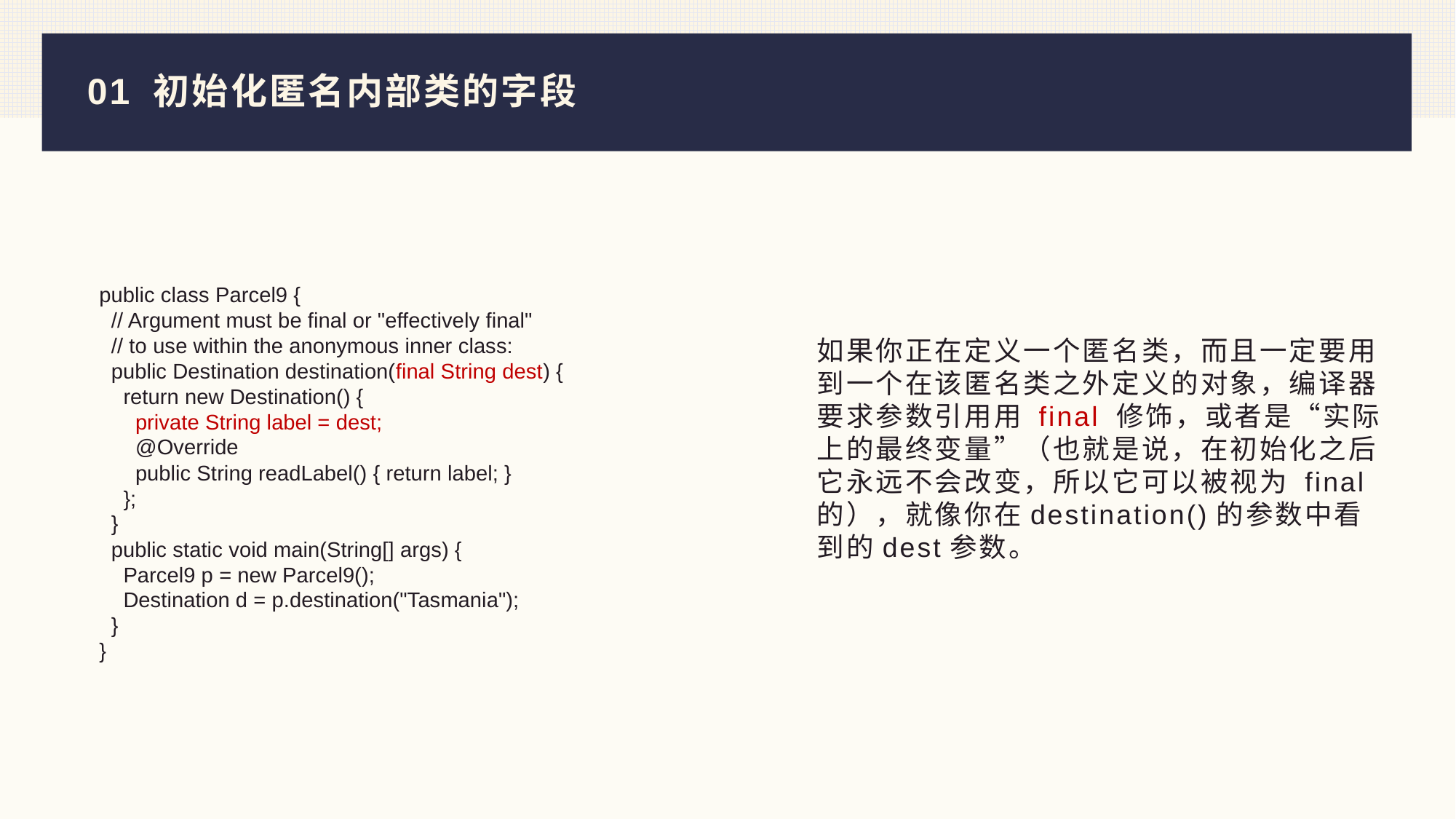

# 01 初始化匿名内部类的字段
public class Parcel9 {
  // Argument must be final or "effectively final"
  // to use within the anonymous inner class:
  public Destination destination(final String dest) {
    return new Destination() {
      private String label = dest;
      @Override
      public String readLabel() { return label; }
    };
  }
  public static void main(String[] args) {
    Parcel9 p = new Parcel9();
    Destination d = p.destination("Tasmania");
  }
}
如果你正在定义一个匿名类，而且一定要用到一个在该匿名类之外定义的对象，编译器要求参数引用用 final 修饰，或者是“实际上的最终变量”（也就是说，在初始化之后它永远不会改变，所以它可以被视为 final 的），就像你在destination()的参数中看到的dest参数。